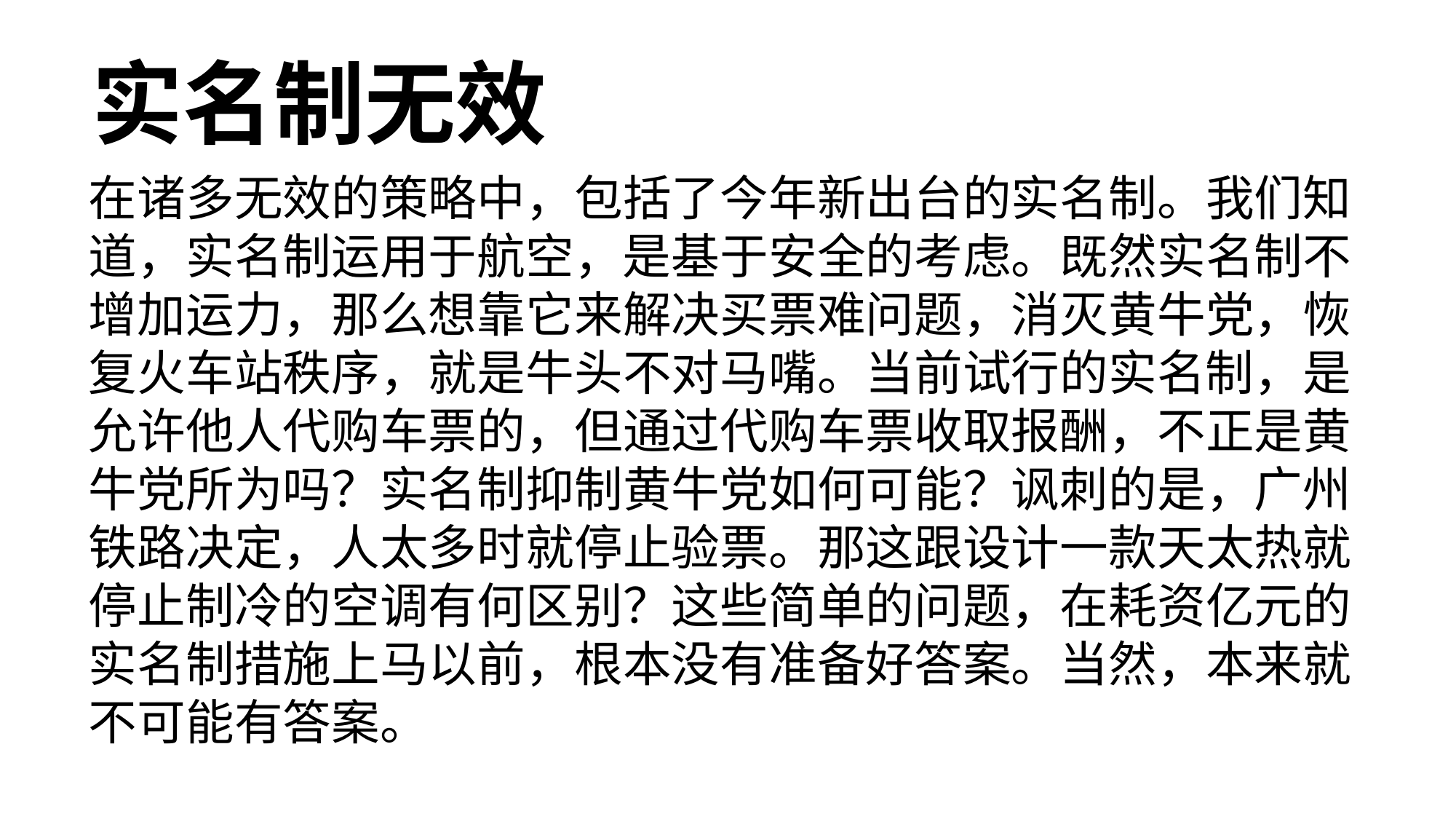

实名制无效
在诸多无效的策略中，包括了今年新出台的实名制。我们知道，实名制运用于航空，是基于安全的考虑。既然实名制不增加运力，那么想靠它来解决买票难问题，消灭黄牛党，恢复火车站秩序，就是牛头不对马嘴。当前试行的实名制，是允许他人代购车票的，但通过代购车票收取报酬，不正是黄牛党所为吗？实名制抑制黄牛党如何可能？讽刺的是，广州铁路决定，人太多时就停止验票。那这跟设计一款天太热就停止制冷的空调有何区别？这些简单的问题，在耗资亿元的实名制措施上马以前，根本没有准备好答案。当然，本来就不可能有答案。